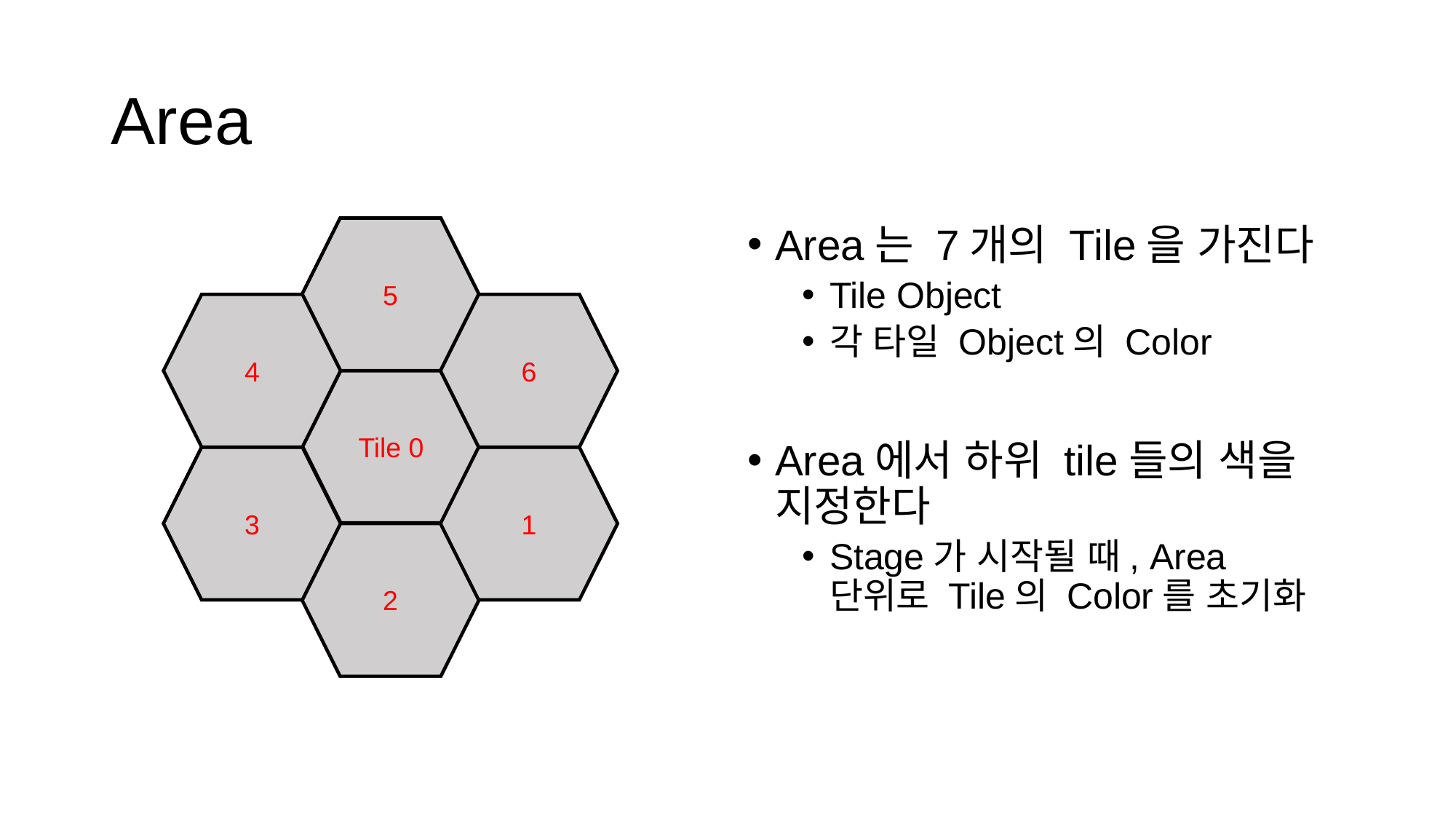

# Area
5
4
6
Tile 0
3
1
2
Area는 7개의 Tile을 가진다
Tile Object
각 타일 Object의 Color

Area에서 하위 tile들의 색을 지정한다
Stage가 시작될 때, Area 단위로 Tile의 Color를 초기화